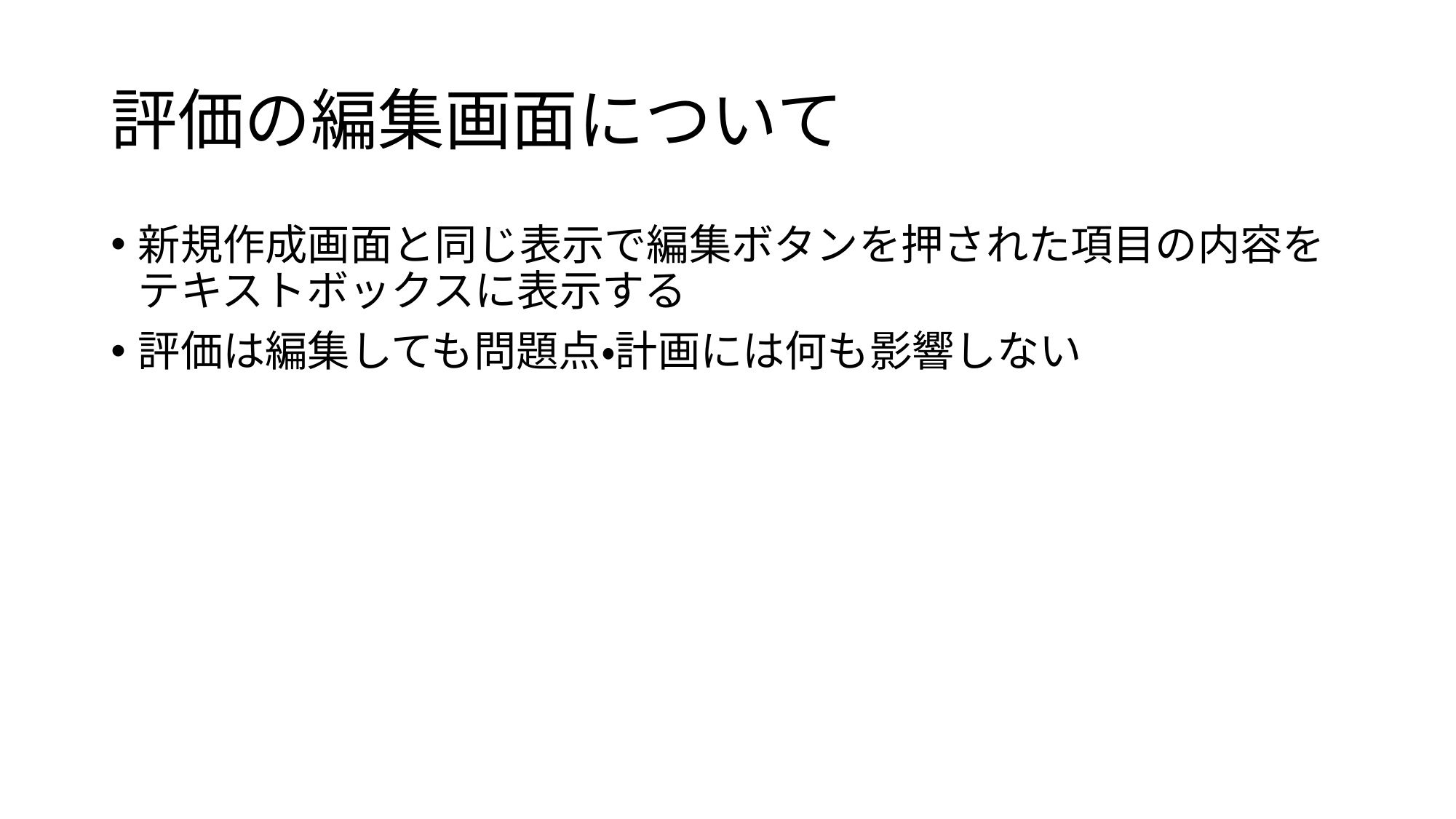

# 評価の編集画面について
新規作成画面と同じ表示で編集ボタンを押された項目の内容をテキストボックスに表示する
評価は編集しても問題点・計画には何も影響しない